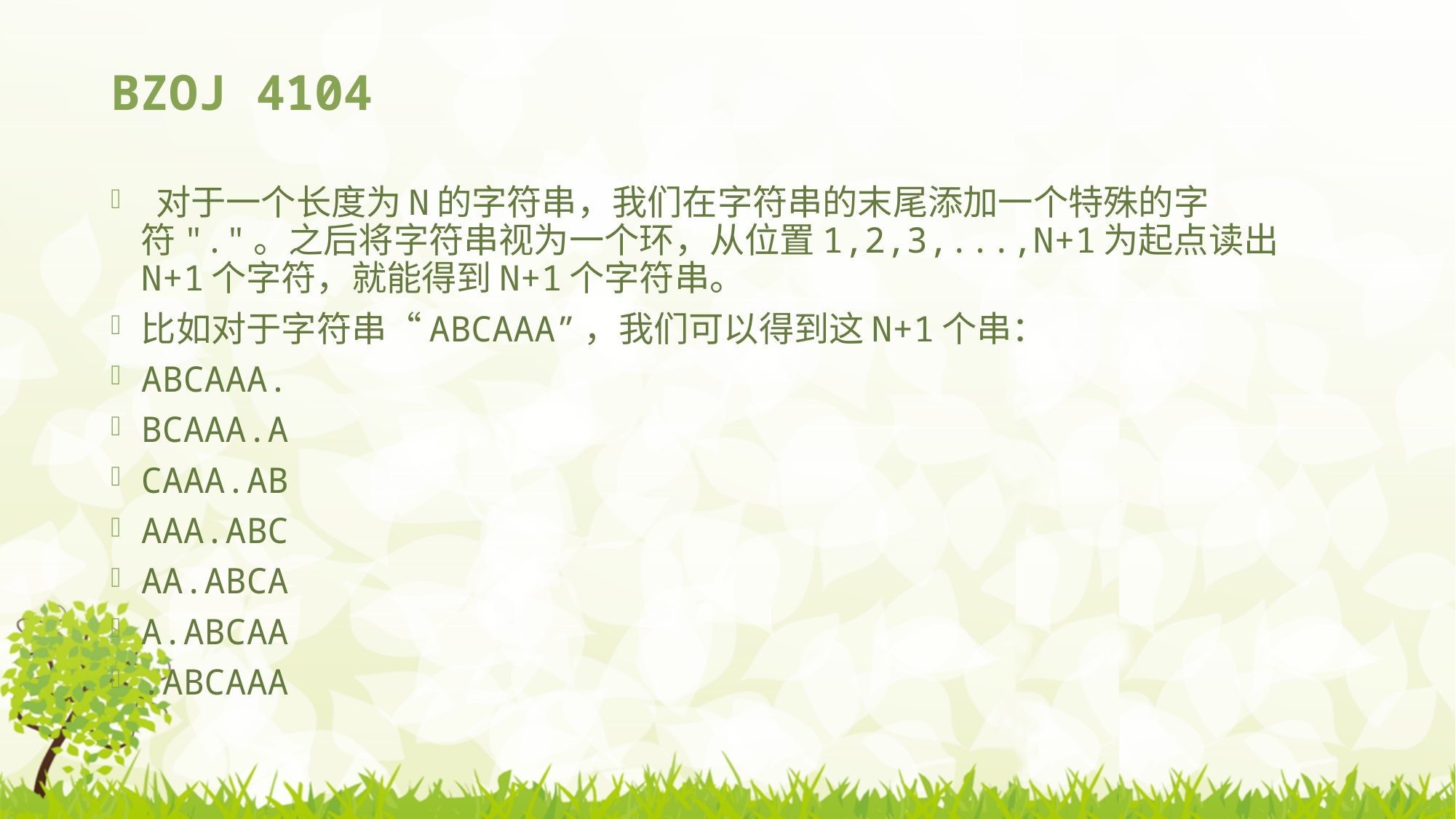

# BZOJ 4104
 对于一个长度为N的字符串，我们在字符串的末尾添加一个特殊的字符"."。之后将字符串视为一个环，从位置1,2,3,...,N+1为起点读出N+1个字符，就能得到N+1个字符串。
比如对于字符串“ABCAAA”，我们可以得到这N+1个串：
ABCAAA.
BCAAA.A
CAAA.AB
AAA.ABC
AA.ABCA
A.ABCAA
.ABCAAA